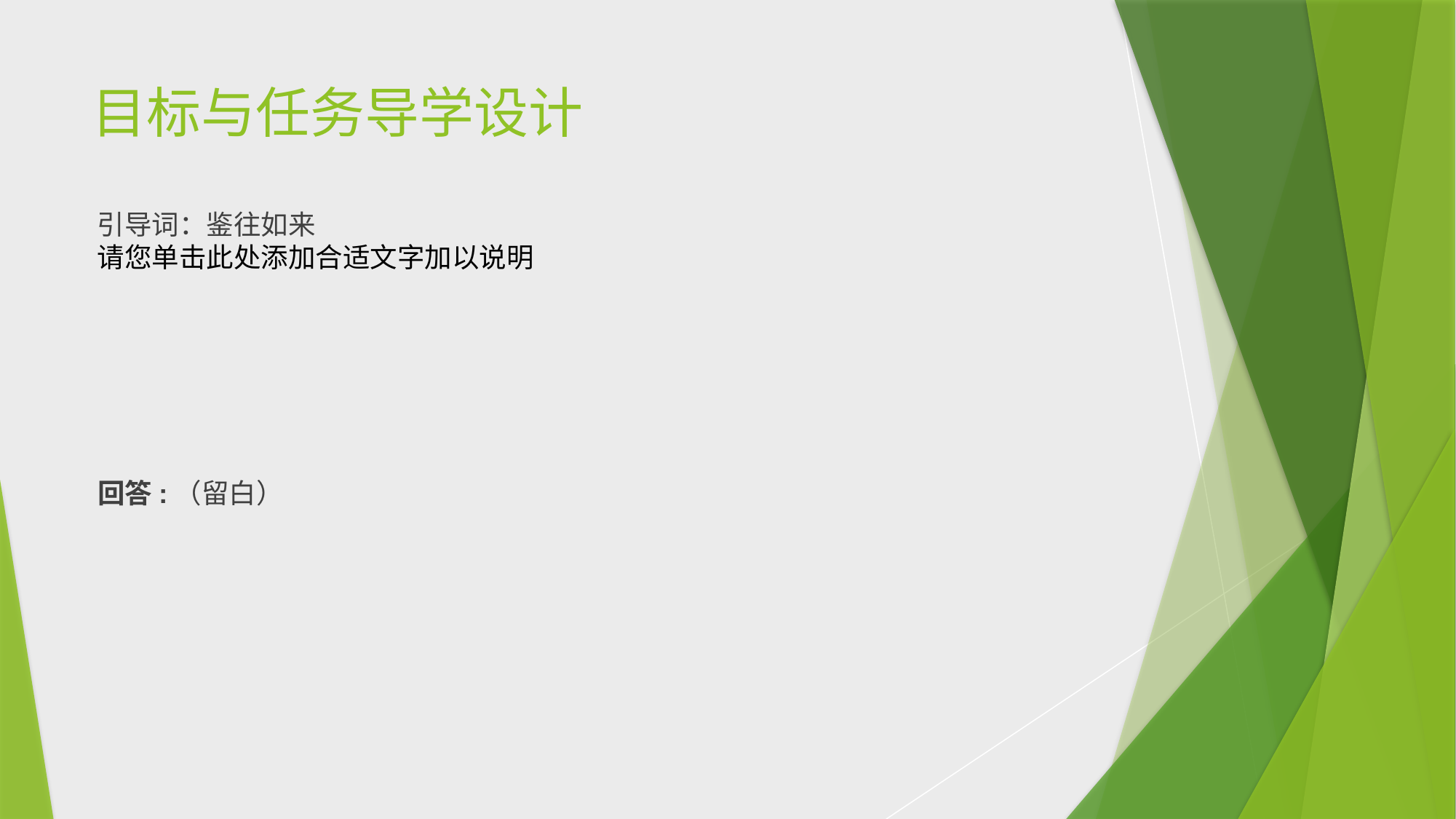

# 目标与任务导学设计
引导词：鉴往如来
请您单击此处添加合适文字加以说明
回答:（留白）